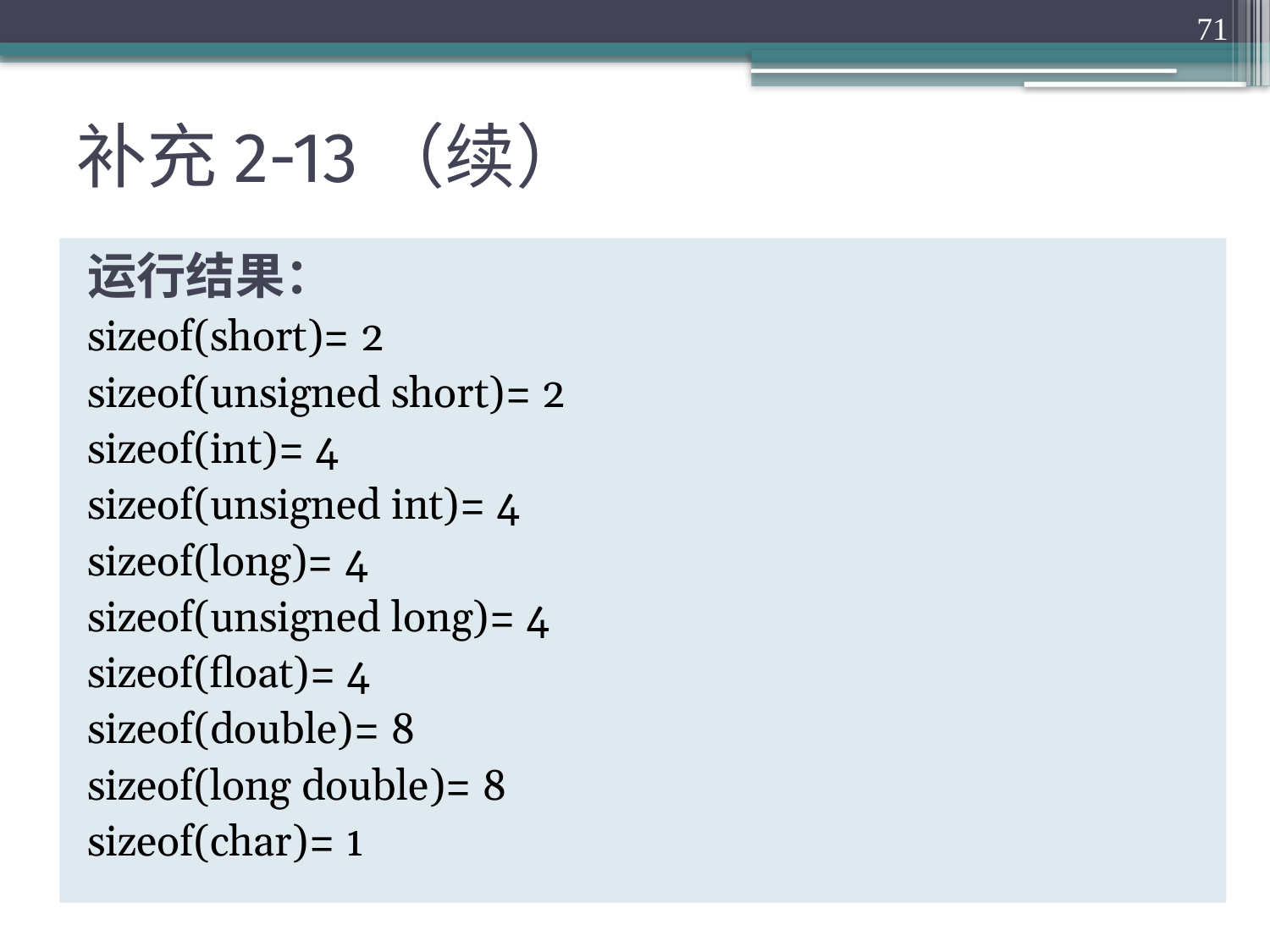

71
# 补充2-13（续）
运行结果：
sizeof(short)= 2
sizeof(unsigned short)= 2
sizeof(int)= 4
sizeof(unsigned int)= 4
sizeof(long)= 4
sizeof(unsigned long)= 4
sizeof(float)= 4
sizeof(double)= 8
sizeof(long double)= 8
sizeof(char)= 1